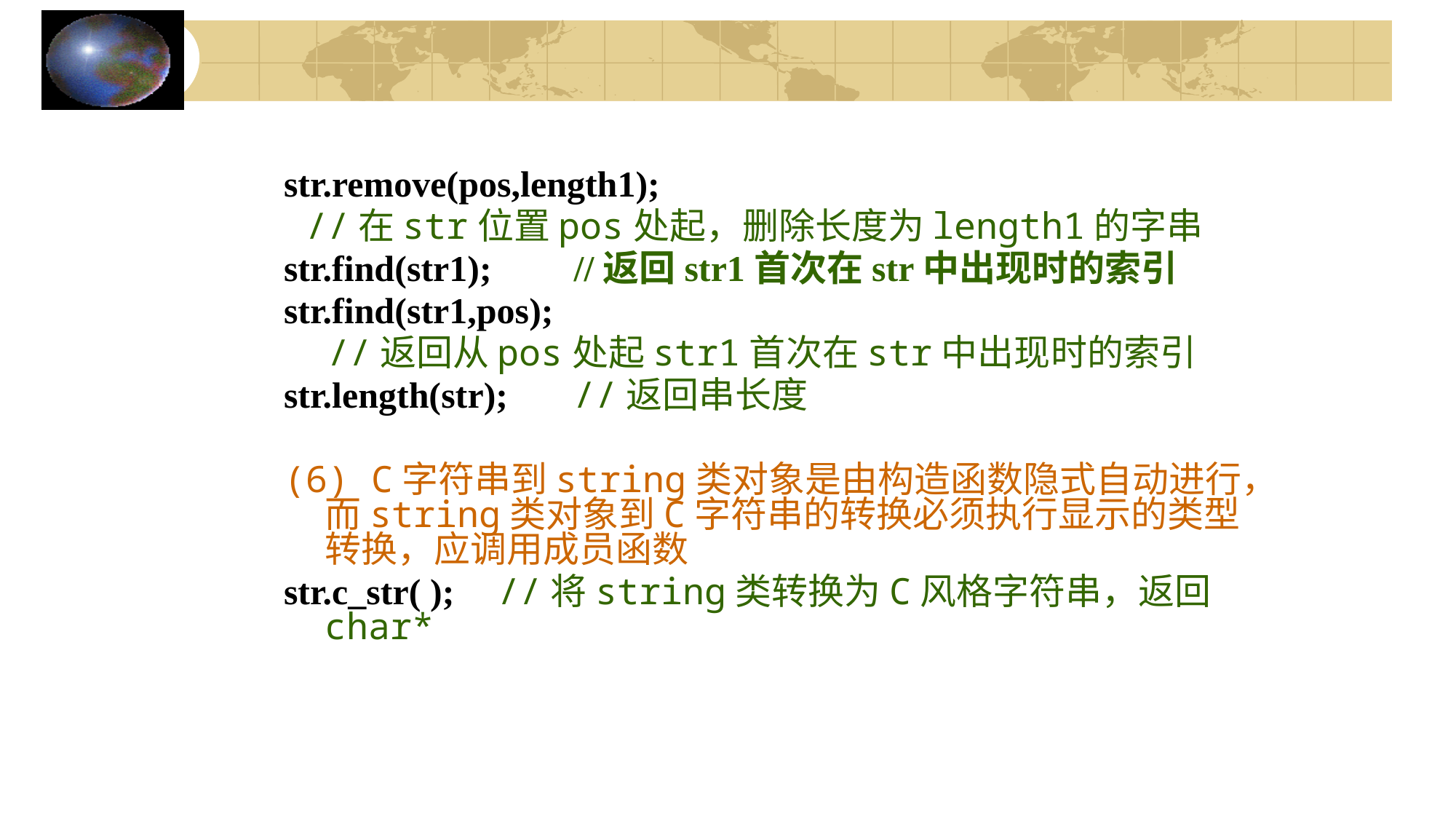

str.remove(pos,length1);
 //在str位置pos处起，删除长度为length1的字串
str.find(str1);         //返回str1首次在str中出现时的索引
str.find(str1,pos);
  //返回从pos处起str1首次在str中出现时的索引
str.length(str);   //返回串长度

(6) C字符串到string类对象是由构造函数隐式自动进行，而string类对象到C字符串的转换必须执行显示的类型转换，应调用成员函数
str.c_str( );  //将string类转换为C风格字符串，返回char*